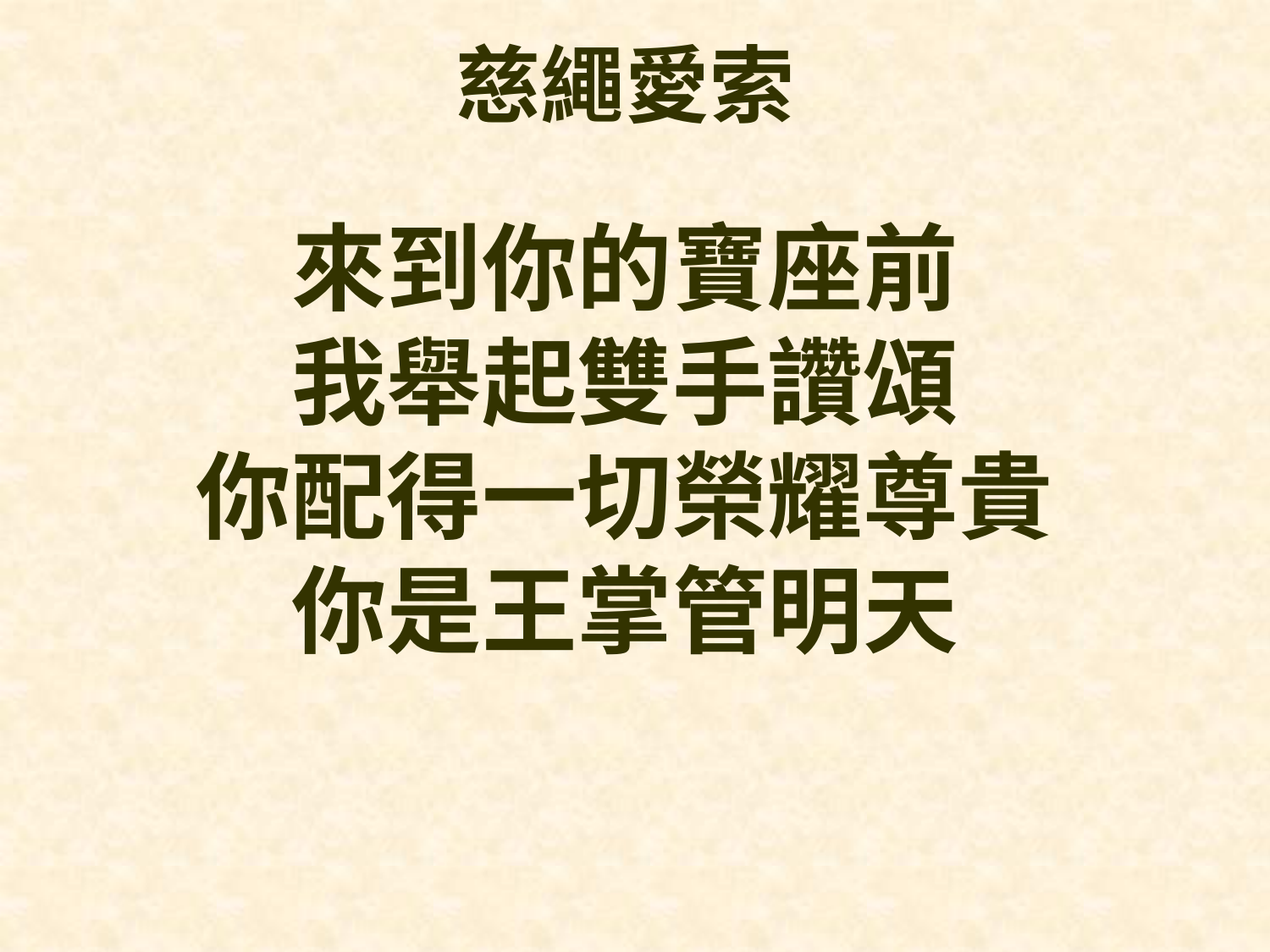

慈繩愛索
來到你的寶座前
我舉起雙手讚頌
你配得一切榮耀尊貴
你是王掌管明天